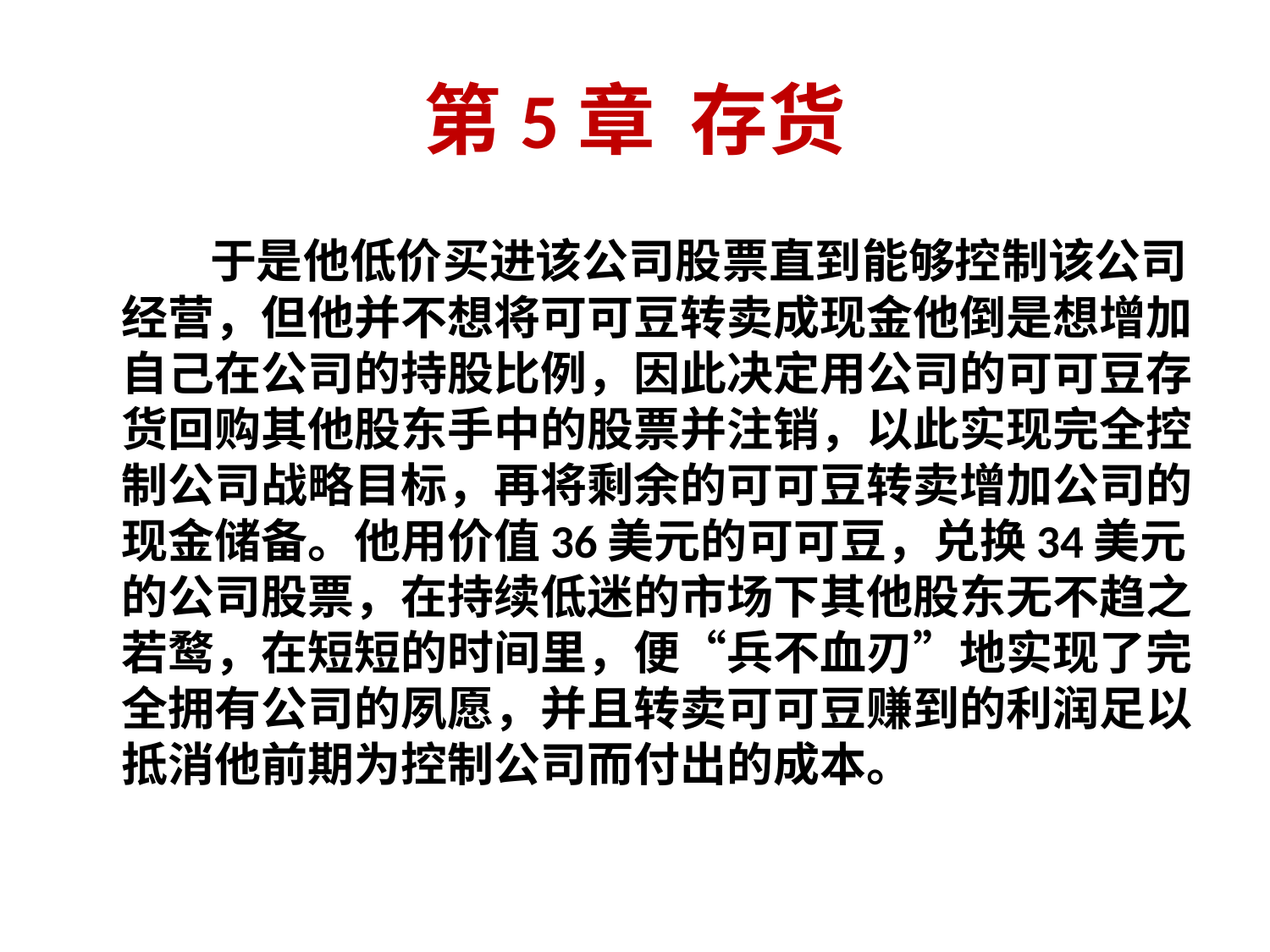

# 第5章  存货
           于是他低价买进该公司股票直到能够控制该公司经营，但他并不想将可可豆转卖成现金他倒是想增加自己在公司的持股比例，因此决定用公司的可可豆存货回购其他股东手中的股票并注销，以此实现完全控制公司战略目标，再将剩余的可可豆转卖增加公司的现金储备。他用价值36美元的可可豆，兑换34美元的公司股票，在持续低迷的市场下其他股东无不趋之若鹜，在短短的时间里，便“兵不血刃”地实现了完全拥有公司的夙愿，并且转卖可可豆赚到的利润足以抵消他前期为控制公司而付出的成本。